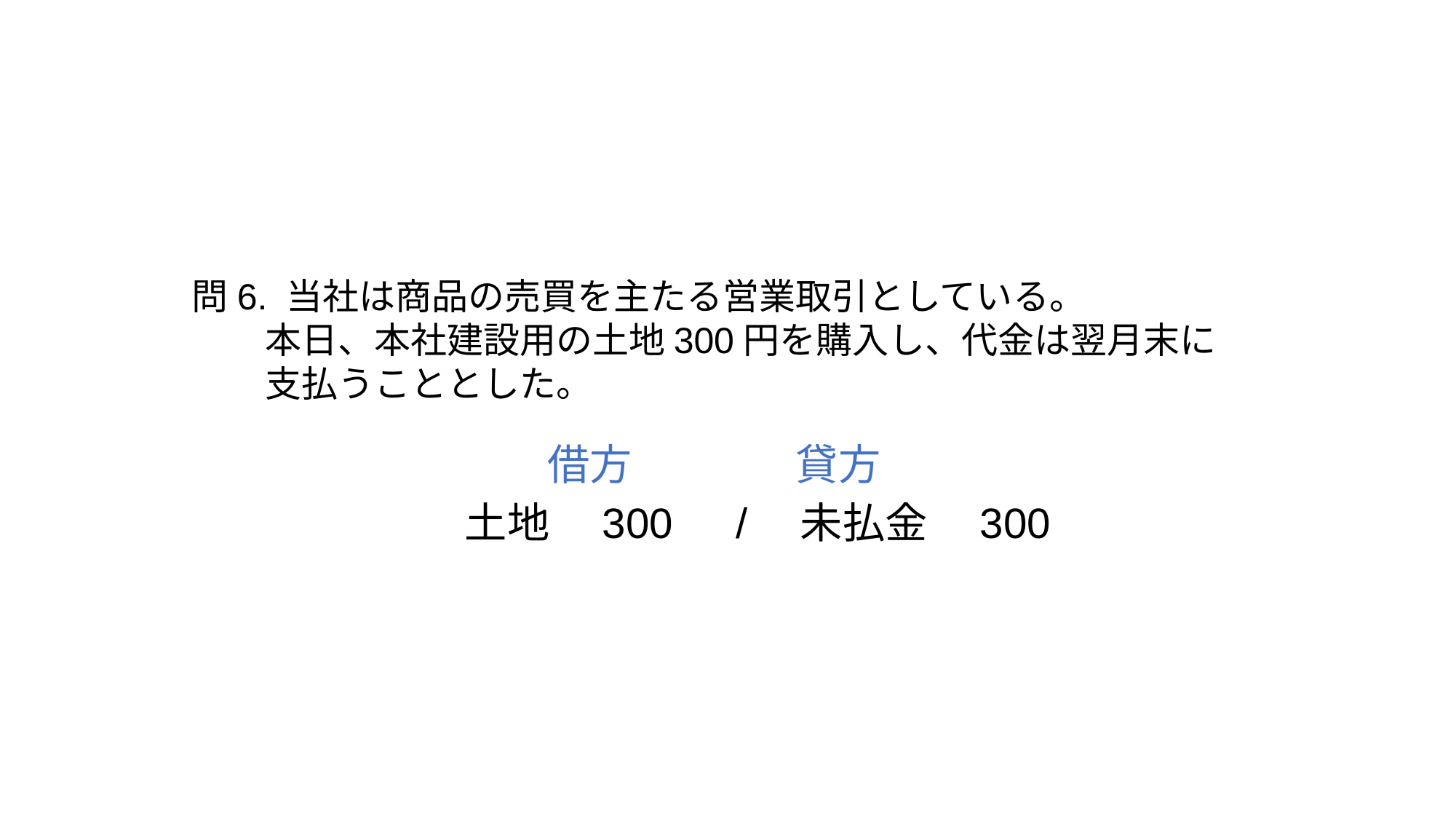

問6. 当社は商品の売買を主たる営業取引としている。
　　本日、本社建設用の土地300円を購入し、代金は翌月末に
　　支払うこととした。
借方
貸方
土地　300　/　未払金　300